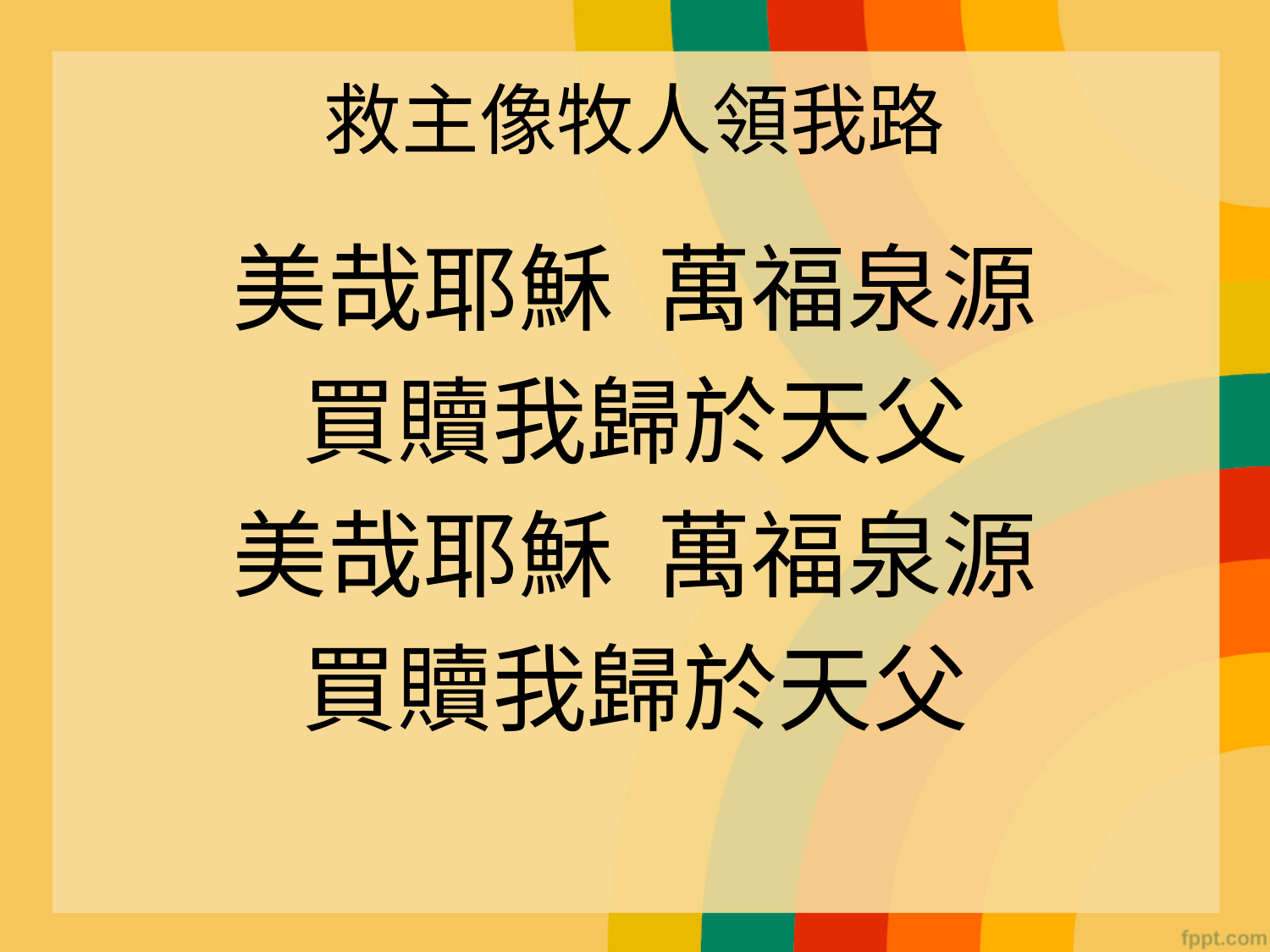

# 救主像牧人領我路
美哉耶穌  萬福泉源
買贖我歸於天父
美哉耶穌  萬福泉源
買贖我歸於天父